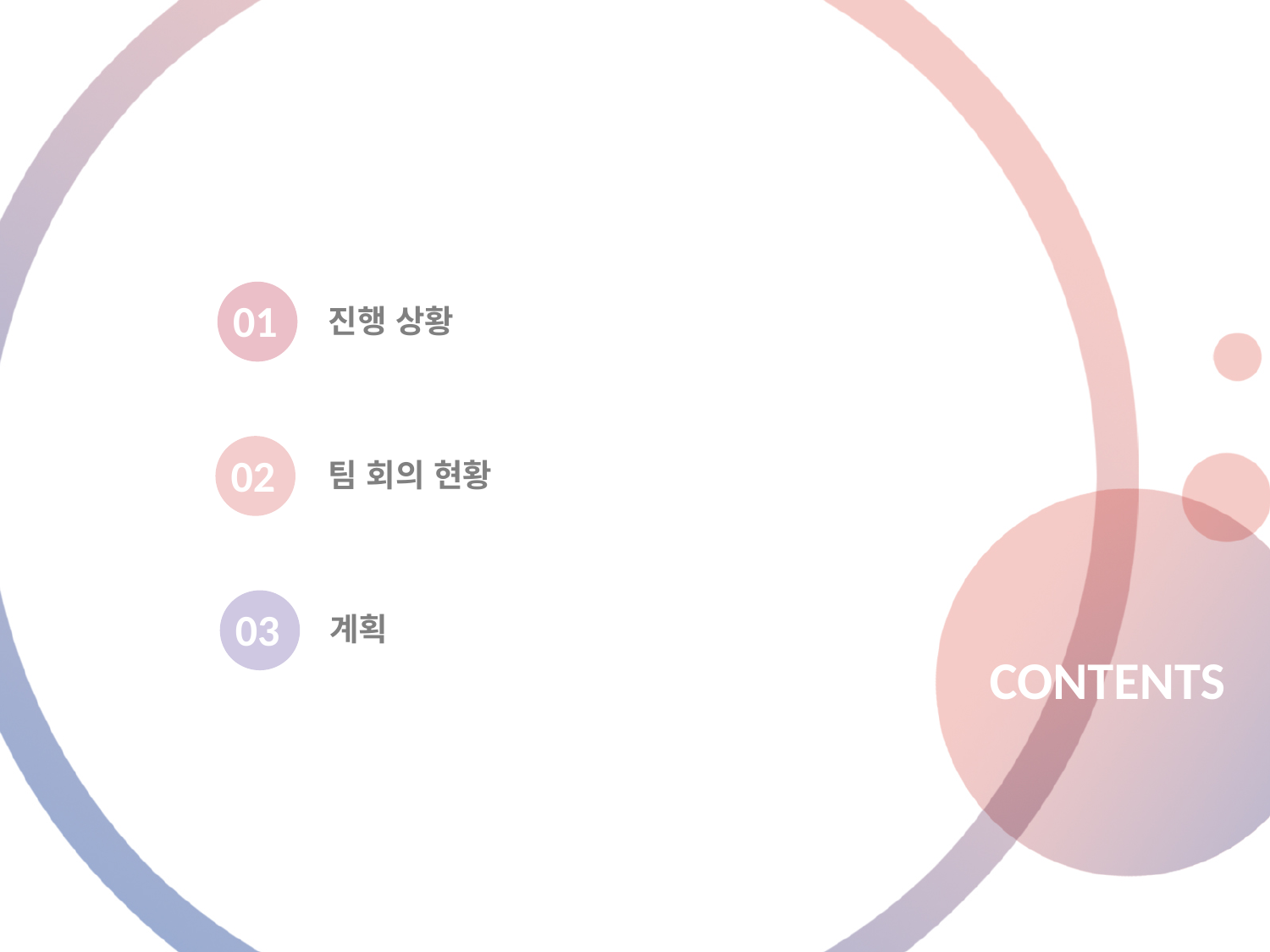

01
진행 상황

02
팀 회의 현황

03
계획

CONTENTS